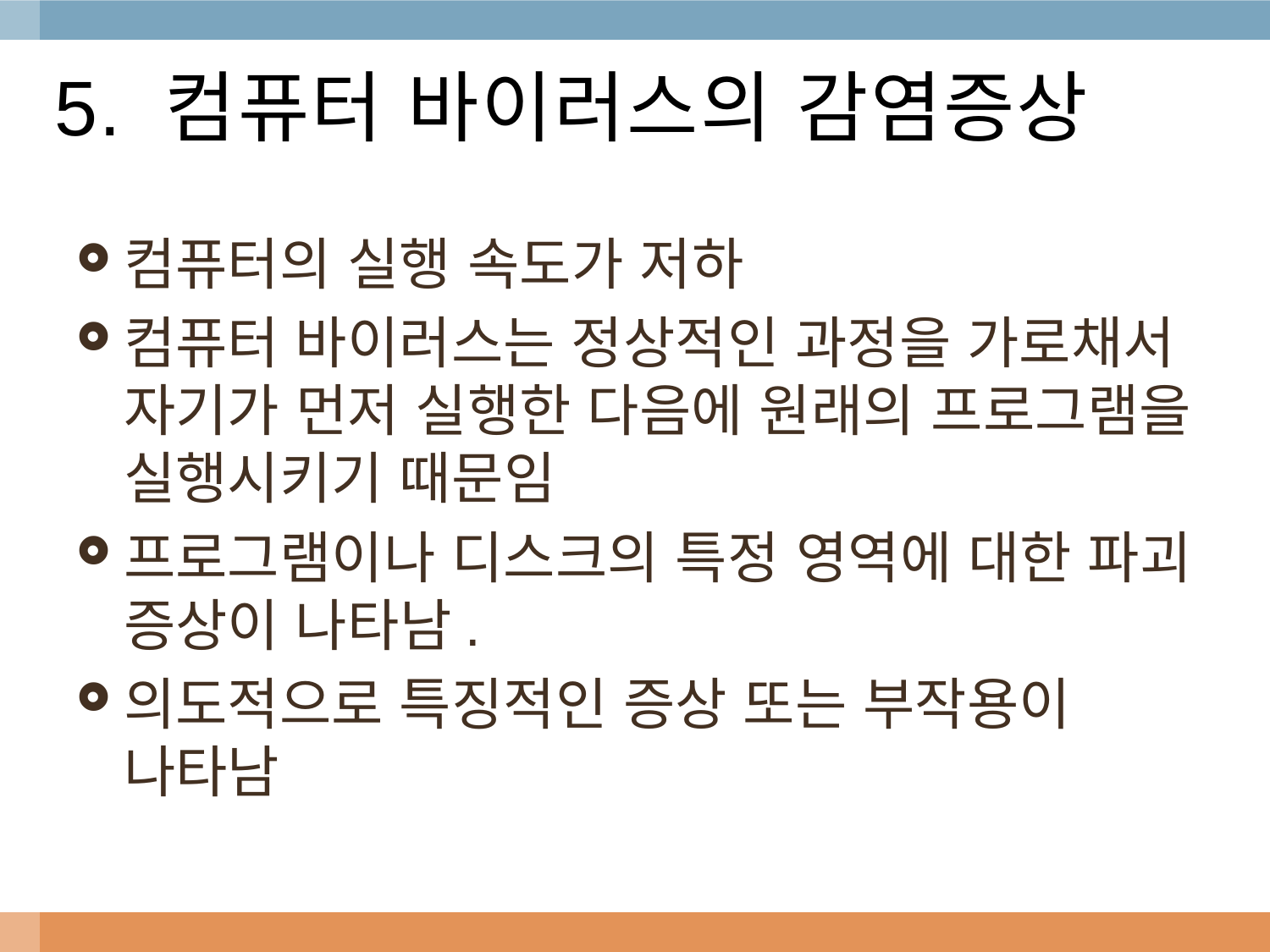

# 5. 컴퓨터 바이러스의 감염증상
컴퓨터의 실행 속도가 저하
컴퓨터 바이러스는 정상적인 과정을 가로채서 자기가 먼저 실행한 다음에 원래의 프로그램을 실행시키기 때문임
프로그램이나 디스크의 특정 영역에 대한 파괴 증상이 나타남.
의도적으로 특징적인 증상 또는 부작용이 나타남